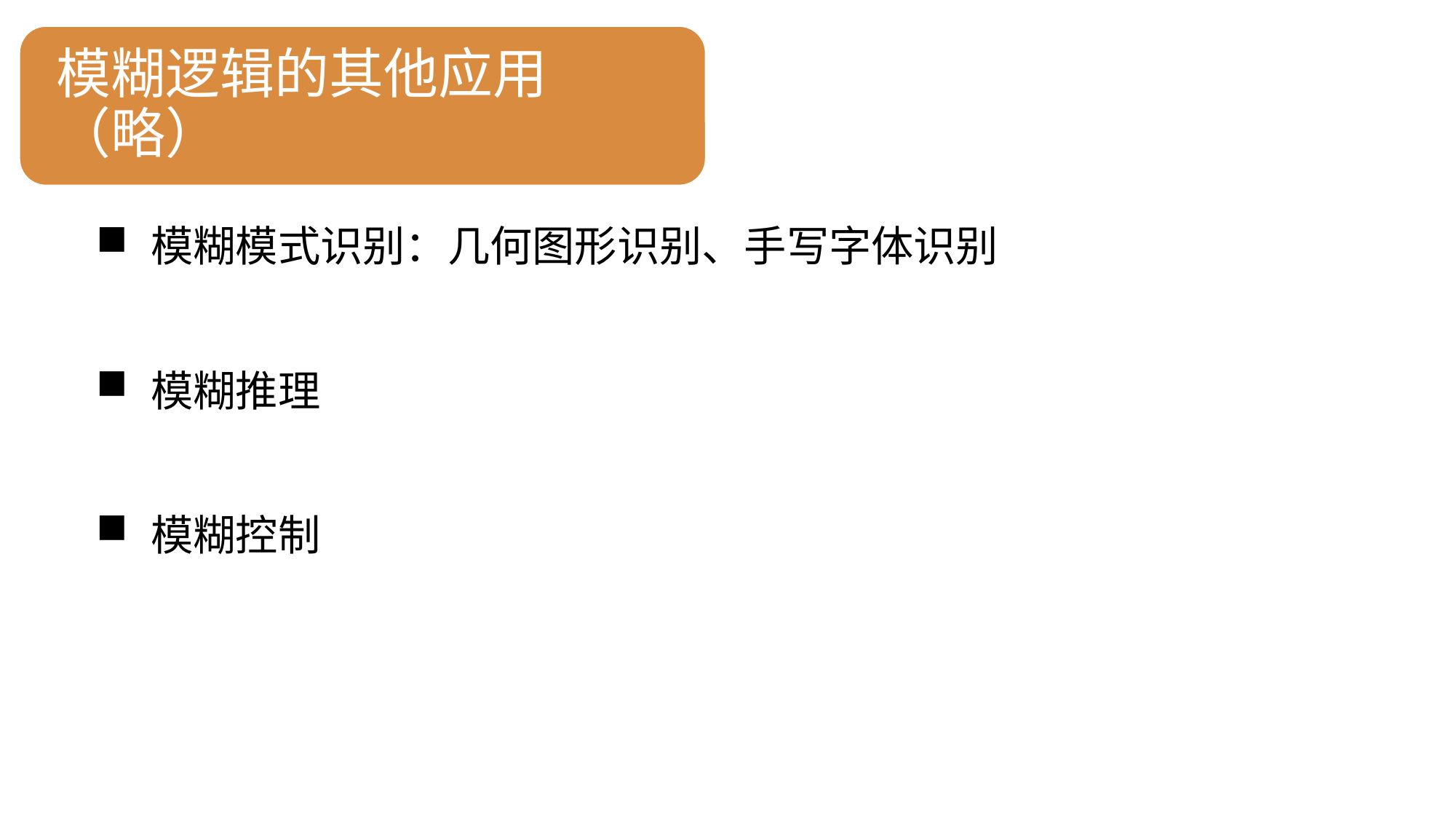

模糊逻辑的其他应用（略）
模糊模式识别：几何图形识别、手写字体识别

模糊推理

模糊控制